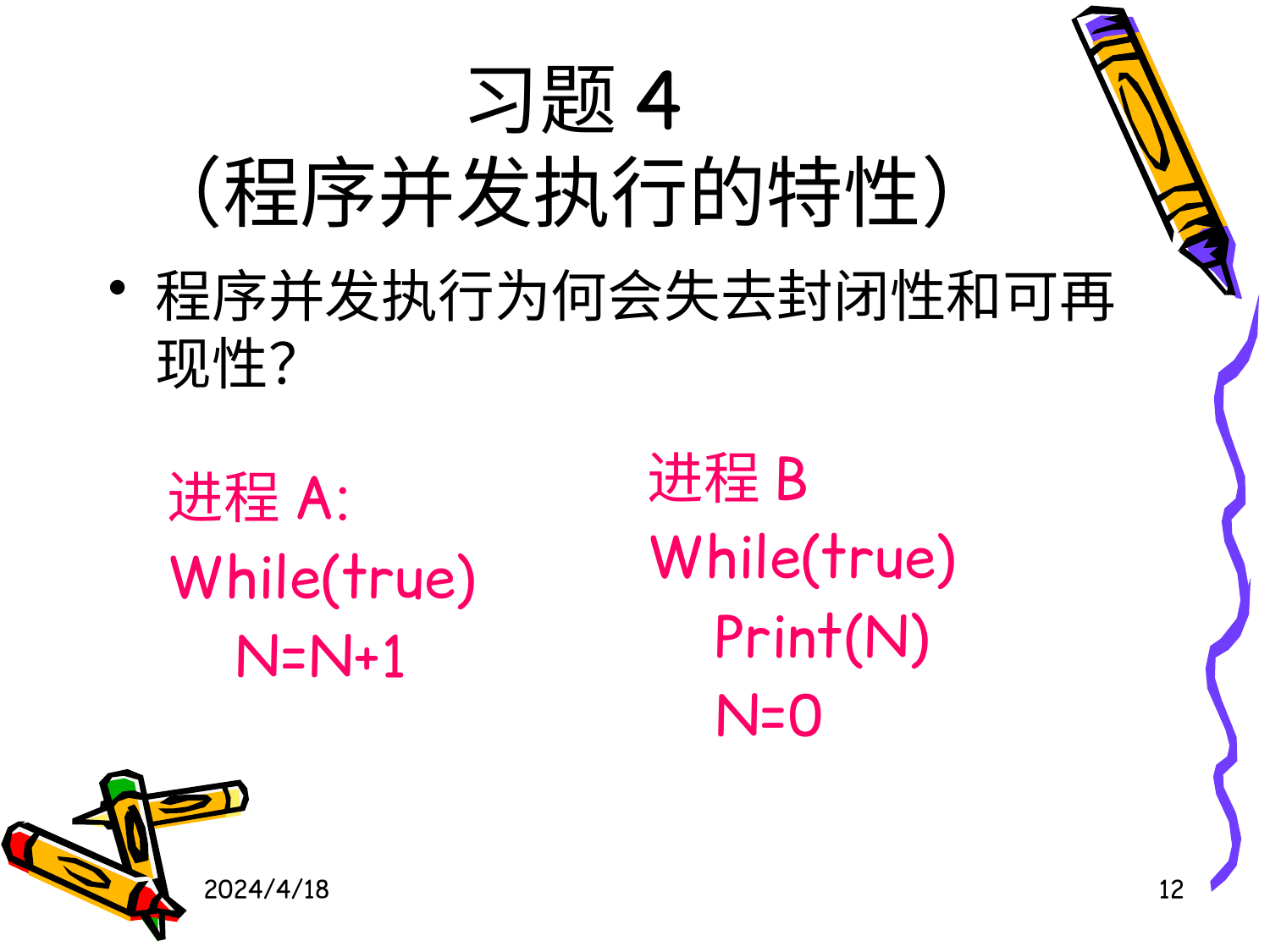

# 习题4 （程序并发执行的特性）
程序并发执行为何会失去封闭性和可再现性？
进程B
While(true)
    Print(N)
    N=0
进程A:
While(true)
    N=N+1
2024/4/18
12